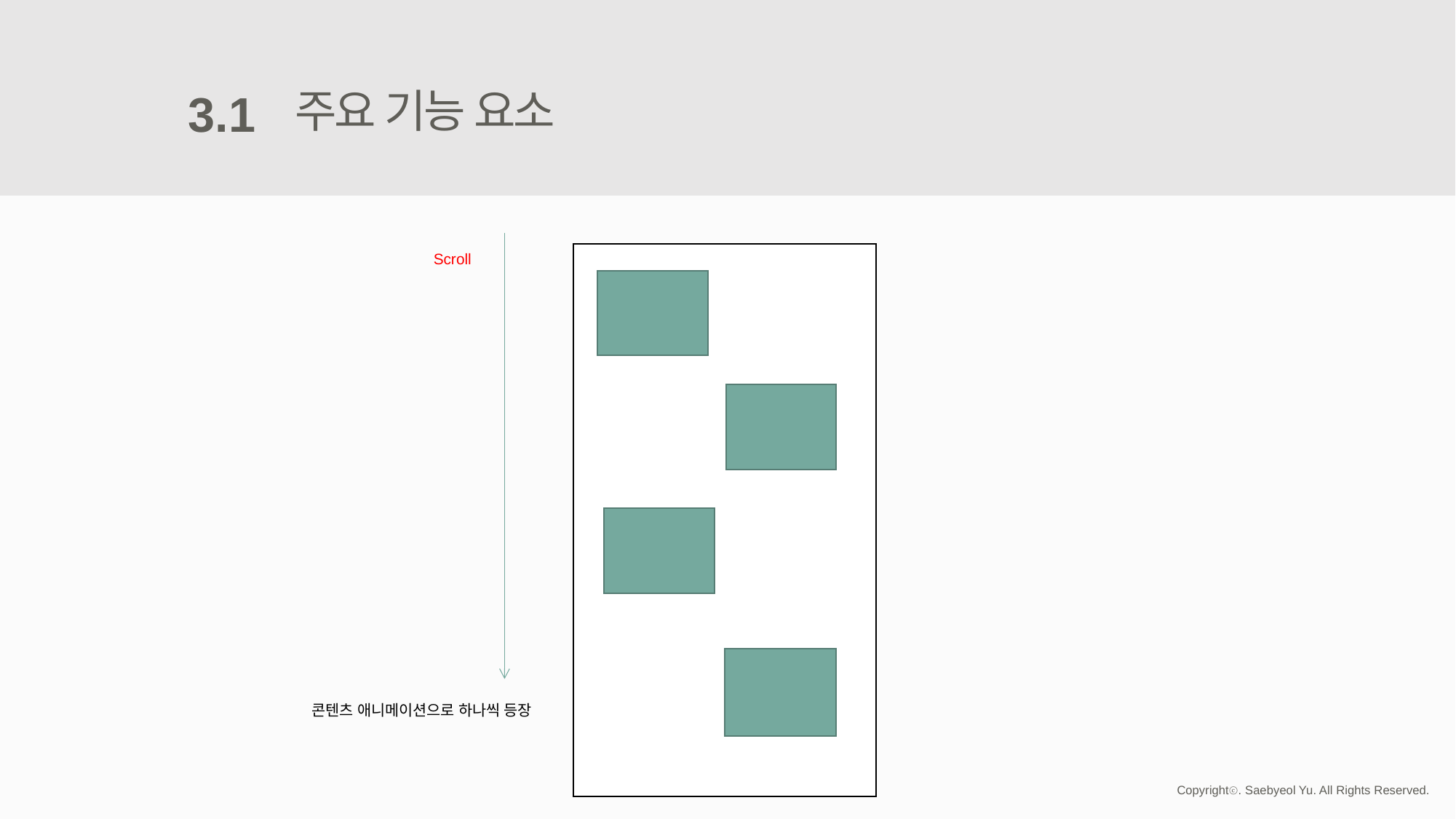

주요 기능 요소
3.1
Scroll

콘텐츠 애니메이션으로 하나씩 등장